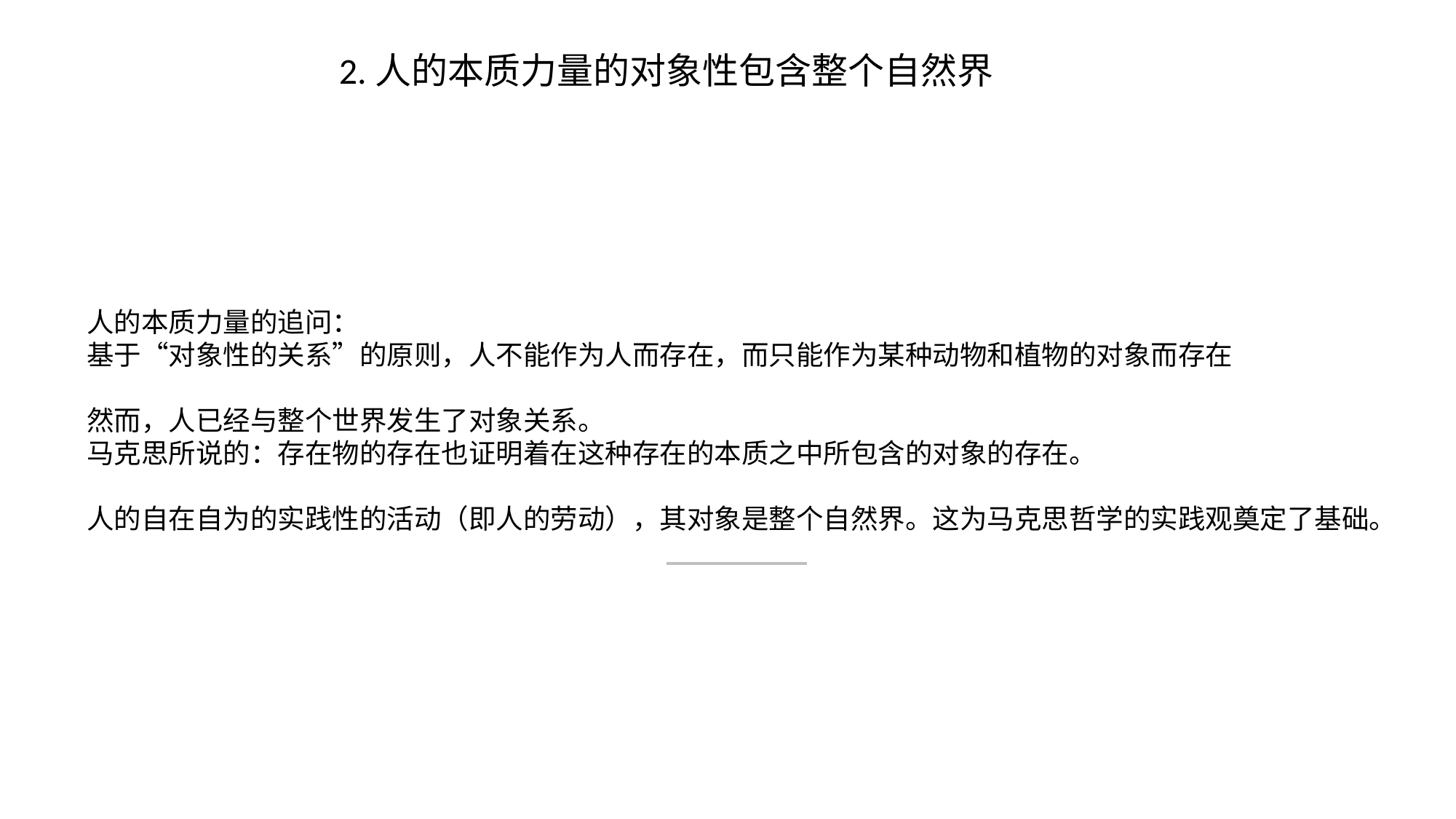

2.人的本质力量的对象性包含整个自然界
人的本质力量的追问：
基于“对象性的关系”的原则，人不能作为人而存在，而只能作为某种动物和植物的对象而存在

然而，人已经与整个世界发生了对象关系。
马克思所说的：存在物的存在也证明着在这种存在的本质之中所包含的对象的存在。

人的自在自为的实践性的活动（即人的劳动），其对象是整个自然界。这为马克思哲学的实践观奠定了基础。